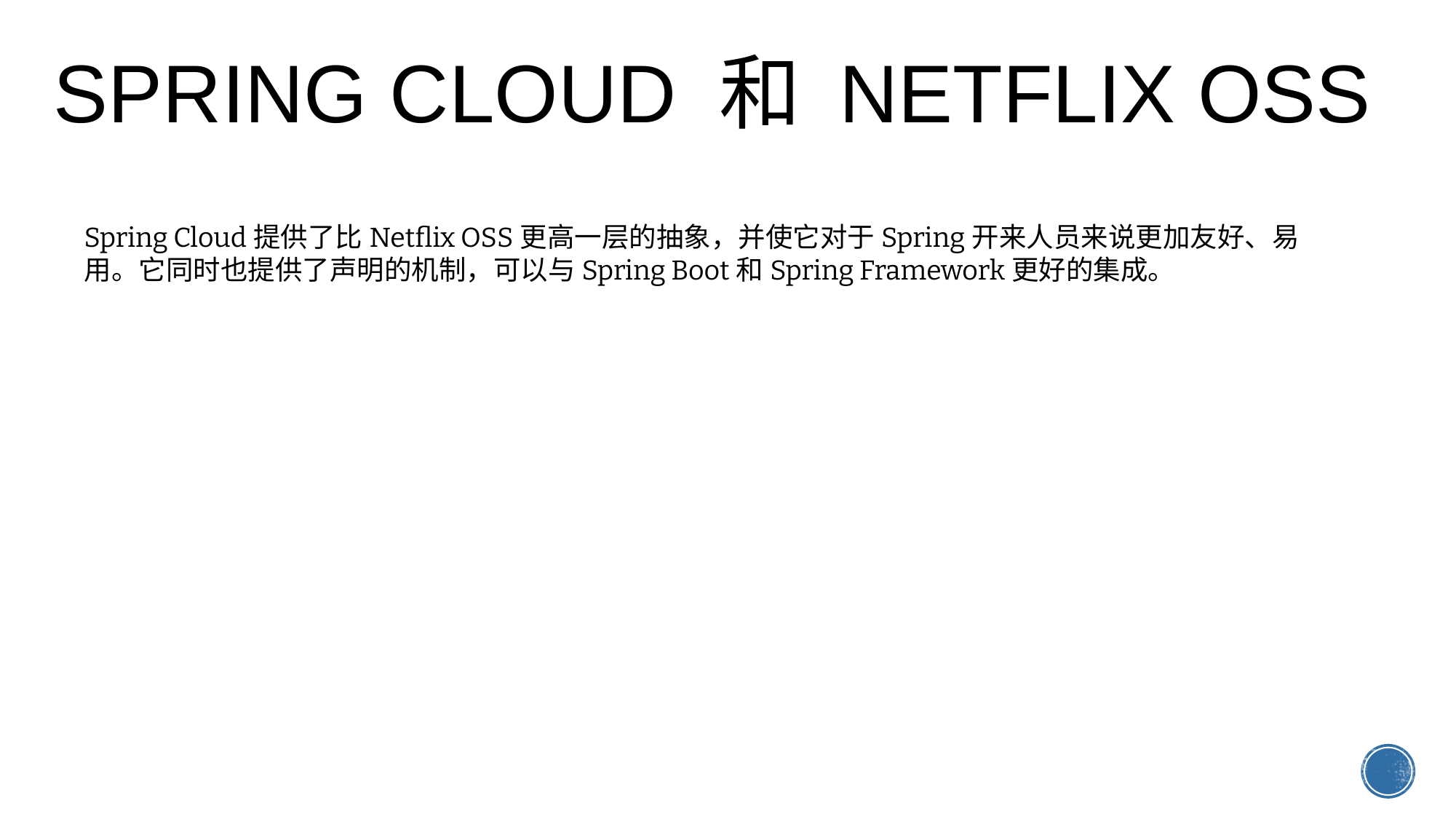

# Spring Cloud 和 Netflix OSS
Spring Cloud提供了比Netflix OSS更高一层的抽象，并使它对于Spring开来人员来说更加友好、易用。它同时也提供了声明的机制，可以与Spring Boot和Spring Framework更好的集成。